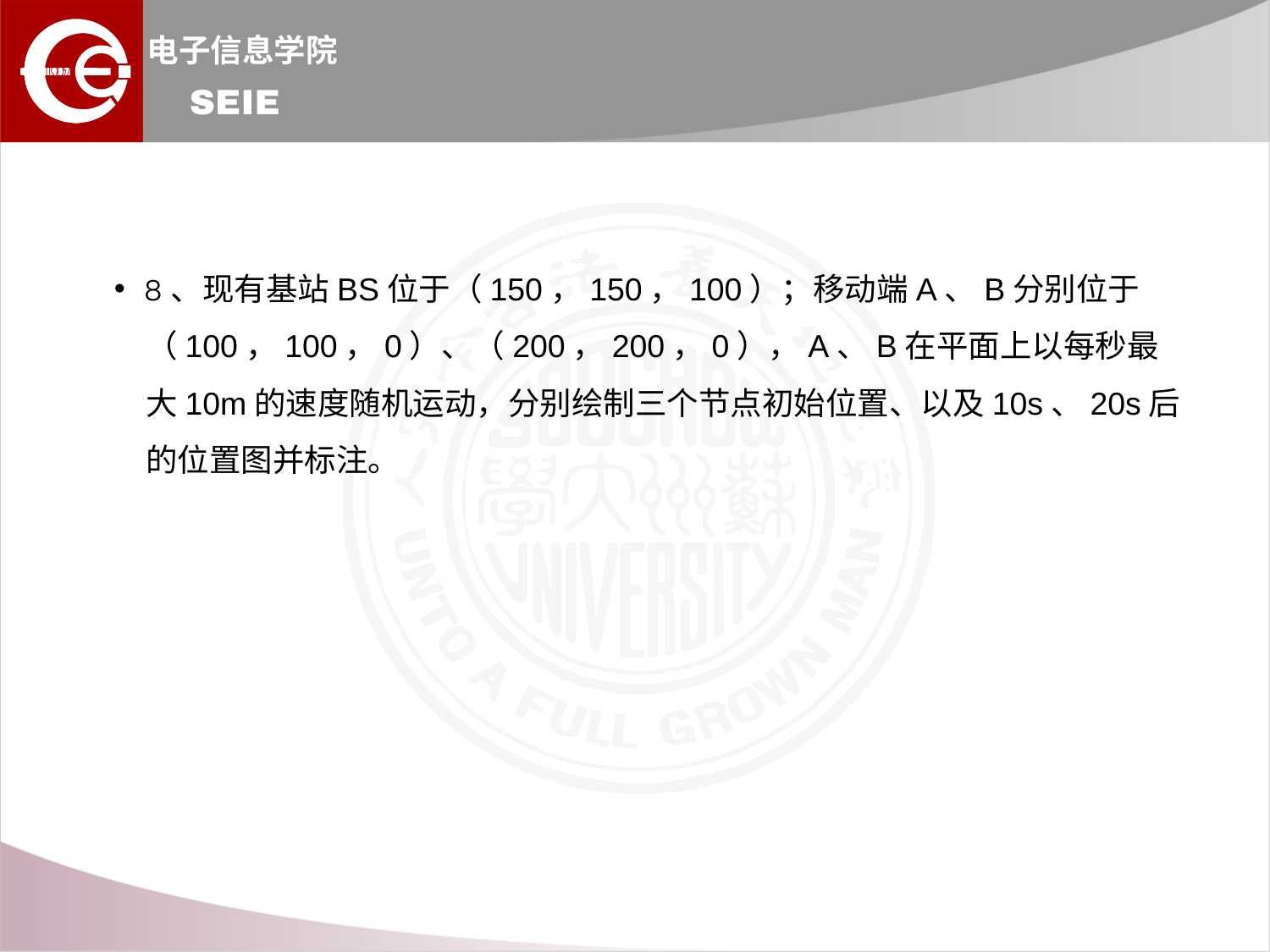

#
8、现有基站BS位于（150，150，100）；移动端A、B分别位于（100，100，0）、（200，200，0），A、B在平面上以每秒最大10m的速度随机运动，分别绘制三个节点初始位置、以及10s、20s后的位置图并标注。